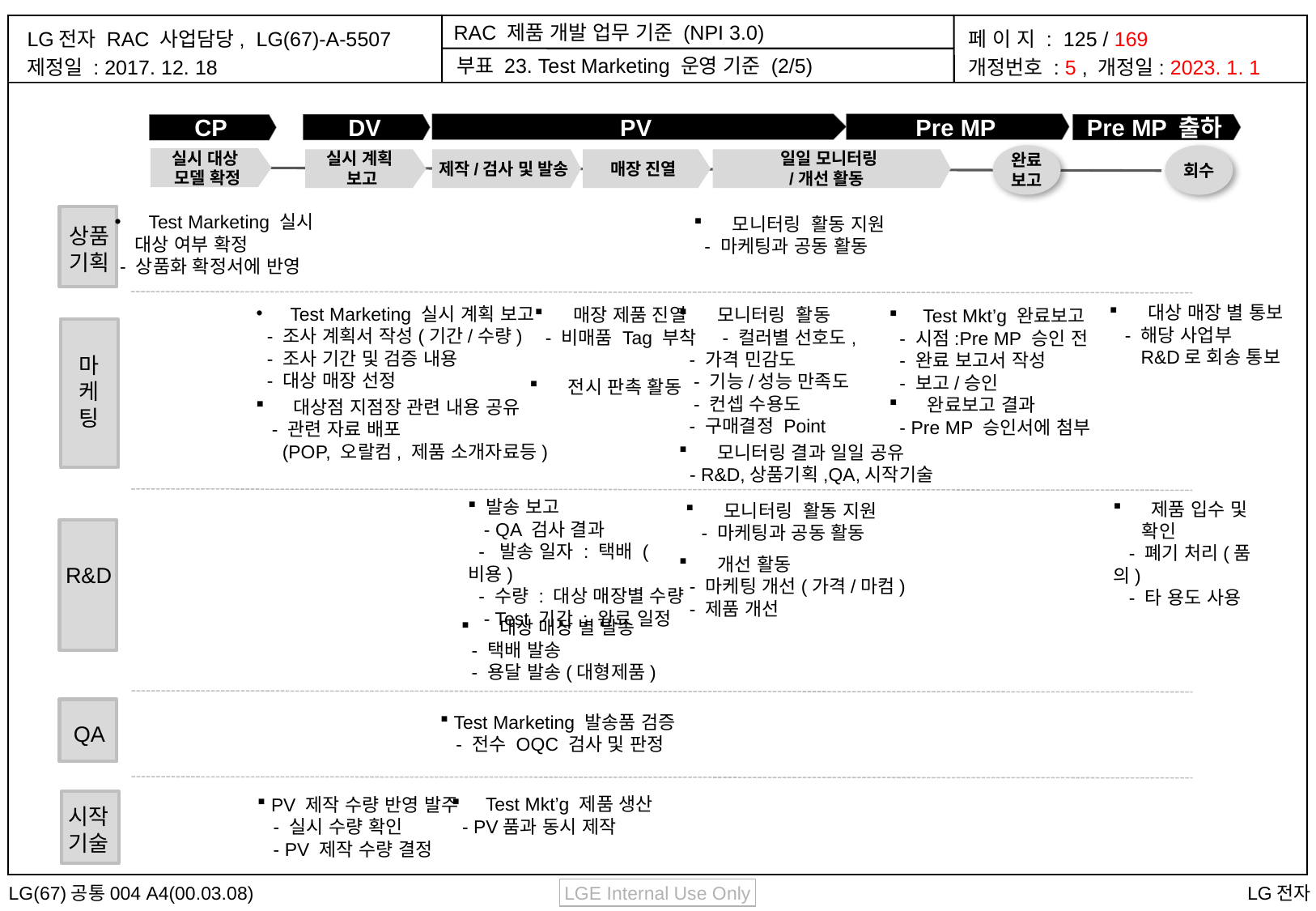

부표 23. Test Marketing 운영 기준 (2/5)
PV
Pre MP
DV
Pre MP 출하
CP
완료
보고
회수
실시 대상
모델 확정
실시 계획
보고
제작/검사 및 발송
매장 진열
일일 모니터링
/개선 활동
 Test Marketing 실시
   대상 여부 확정
 - 상품화 확정서에 반영
 모니터링  활동 지원
  - 마케팅과 공동 활동

상품
기획
 대상 매장 별 통보
   - 해당 사업부
      R&D로 회송 통보
 Test Marketing 실시 계획 보고
  - 조사 계획서 작성(기간/수량)
  - 조사 기간 및 검증 내용
  - 대상 매장 선정
 모니터링  활동
  - 컬러별 선호도,
  - 가격 민감도
  - 기능/성능 만족도
  - 컨셉 수용도
  - 구매결정 Point
 매장 제품 진열
  - 비매품 Tag 부착
 Test Mkt’g 완료보고
  - 시점:Pre MP 승인 전
  - 완료 보고서 작성
  - 보고/승인
 완료보고 결과
  - Pre MP 승인서에 첨부

마
케
팅
 전시 판촉 활동
 대상점 지점장 관련 내용 공유
   - 관련 자료 배포
     (POP, 오랄컴, 제품 소개자료등)
 모니터링 결과 일일 공유
  - R&D,상품기획,QA,시작기술
 발송 보고
   - QA 검사 결과
  -  발송 일자 : 택배 (비용)
  - 수량 : 대상 매장별 수량
   - Test 기간 : 완료 일정
 제품 입수 및 확인
   - 폐기 처리(품의)
   - 타 용도 사용
 모니터링  활동 지원
   - 마케팅과 공동 활동

 개선 활동
  - 마케팅 개선(가격/마컴)
  - 제품 개선
R&D
 대상 매장 별 발송
  - 택배 발송
  - 용달 발송(대형제품)

 Test Marketing 발송품 검증
   - 전수 OQC 검사 및 판정
QA
 Test Mkt’g 제품 생산
  - PV품과 동시 제작
 PV 제작 수량 반영 발주
   - 실시 수량 확인
   - PV 제작 수량 결정

시작
기술